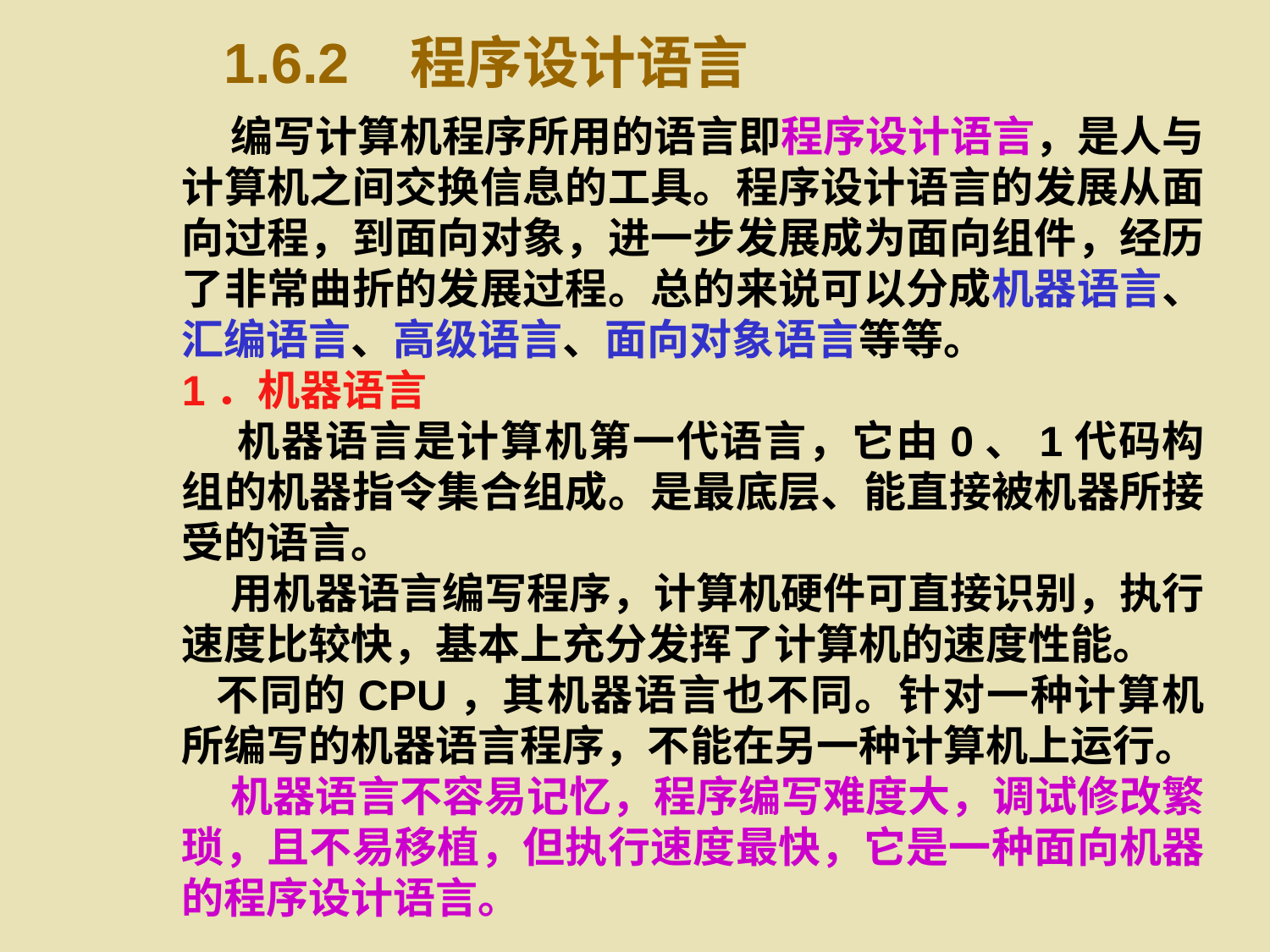

1.6.2   程序设计语言
    编写计算机程序所用的语言即程序设计语言，是人与计算机之间交换信息的工具。程序设计语言的发展从面向过程，到面向对象，进一步发展成为面向组件，经历了非常曲折的发展过程。总的来说可以分成机器语言、汇编语言、高级语言、面向对象语言等等。
1．机器语言
    机器语言是计算机第一代语言，它由0、1代码构组的机器指令集合组成。是最底层、能直接被机器所接受的语言。
    用机器语言编写程序，计算机硬件可直接识别，执行速度比较快，基本上充分发挥了计算机的速度性能。
  不同的CPU，其机器语言也不同。针对一种计算机所编写的机器语言程序，不能在另一种计算机上运行。
    机器语言不容易记忆，程序编写难度大，调试修改繁琐，且不易移植，但执行速度最快，它是一种面向机器的程序设计语言。